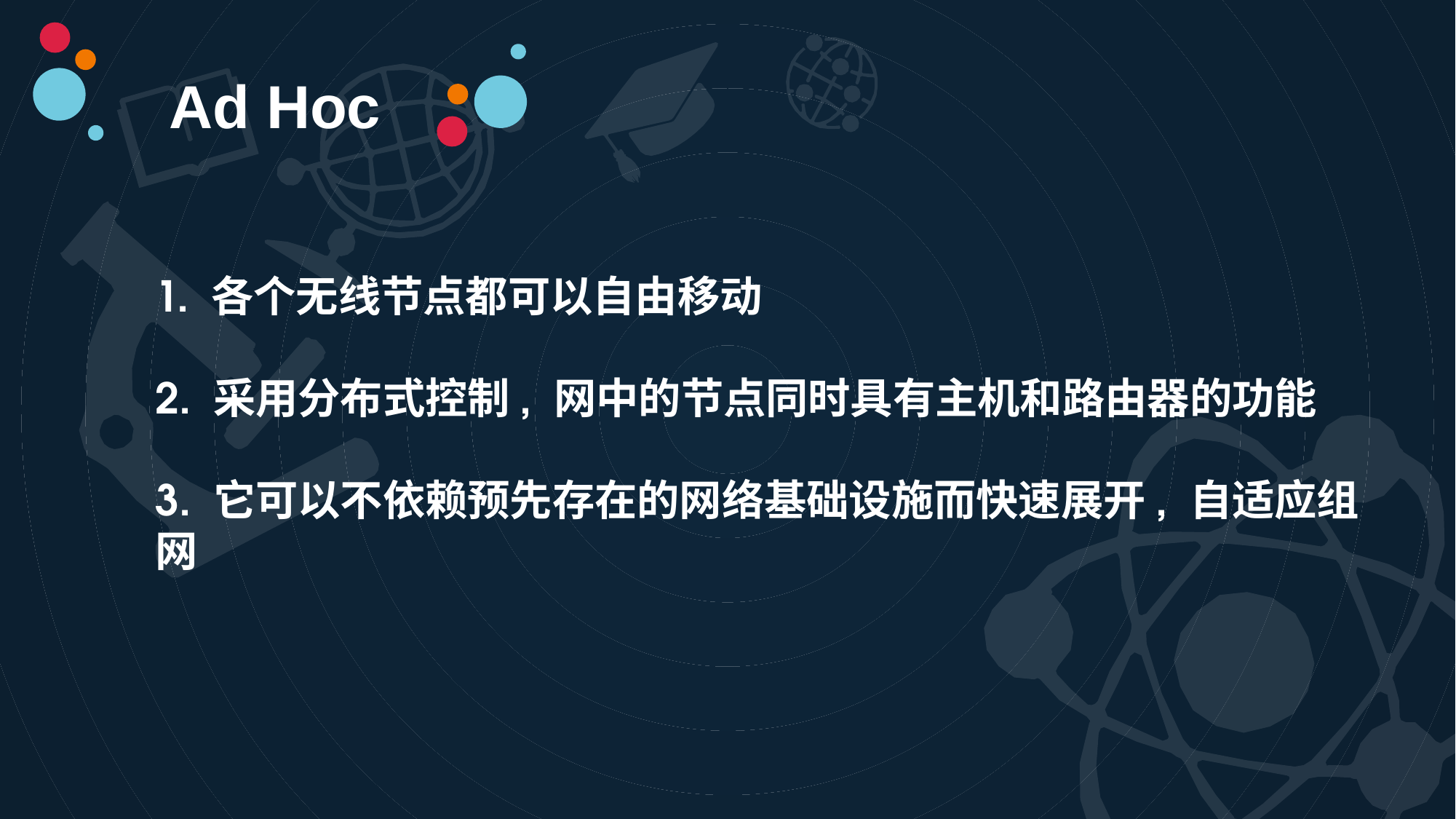

Ad Hoc
1. 各个无线节点都可以自由移动

2. 采用分布式控制, 网中的节点同时具有主机和路由器的功能

3. 它可以不依赖预先存在的网络基础设施而快速展开, 自适应组网